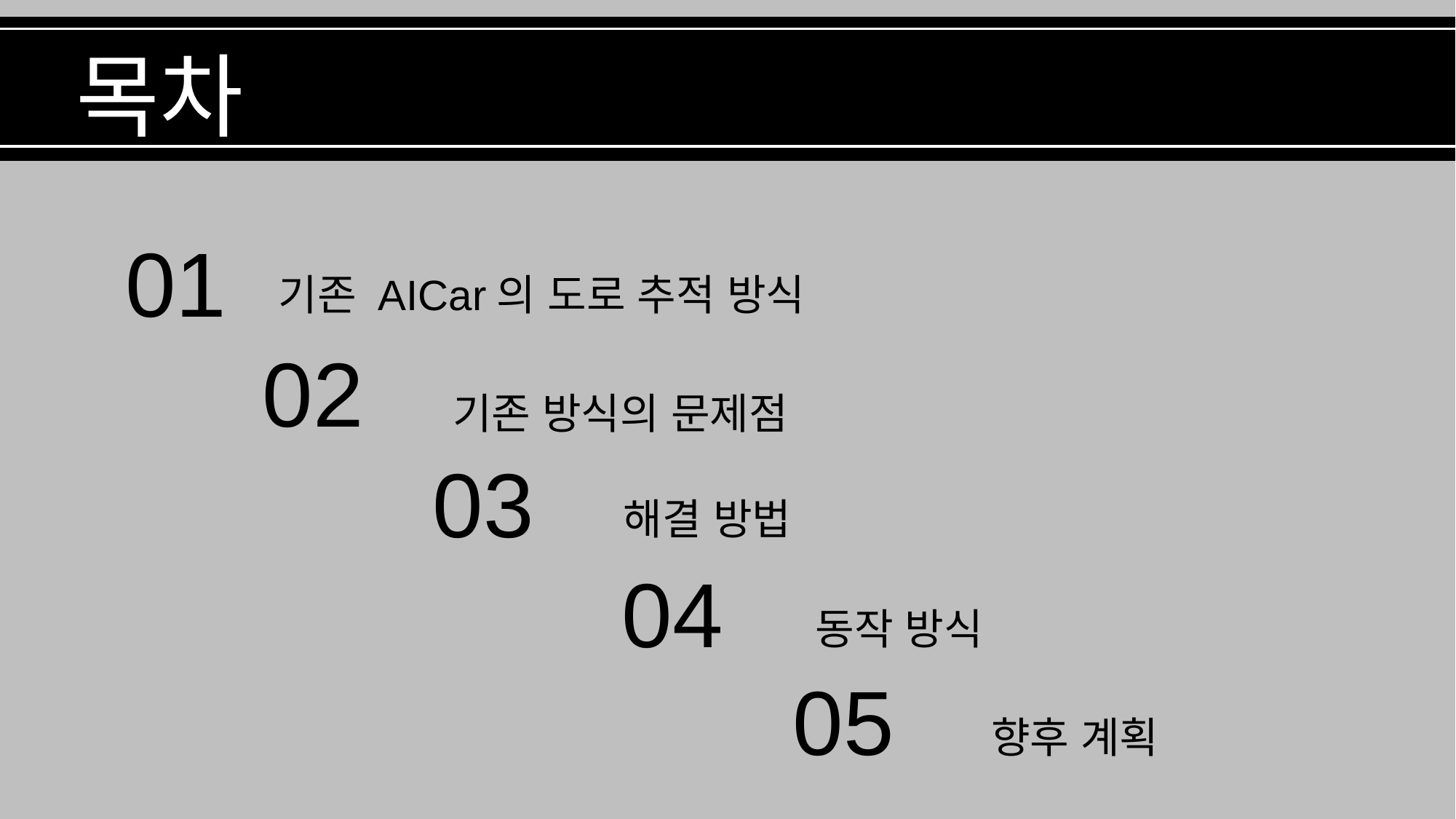

목차
01
기존 AICar의 도로 추적 방식
02
기존 방식의 문제점
03
해결 방법
04
동작 방식
05
향후 계획